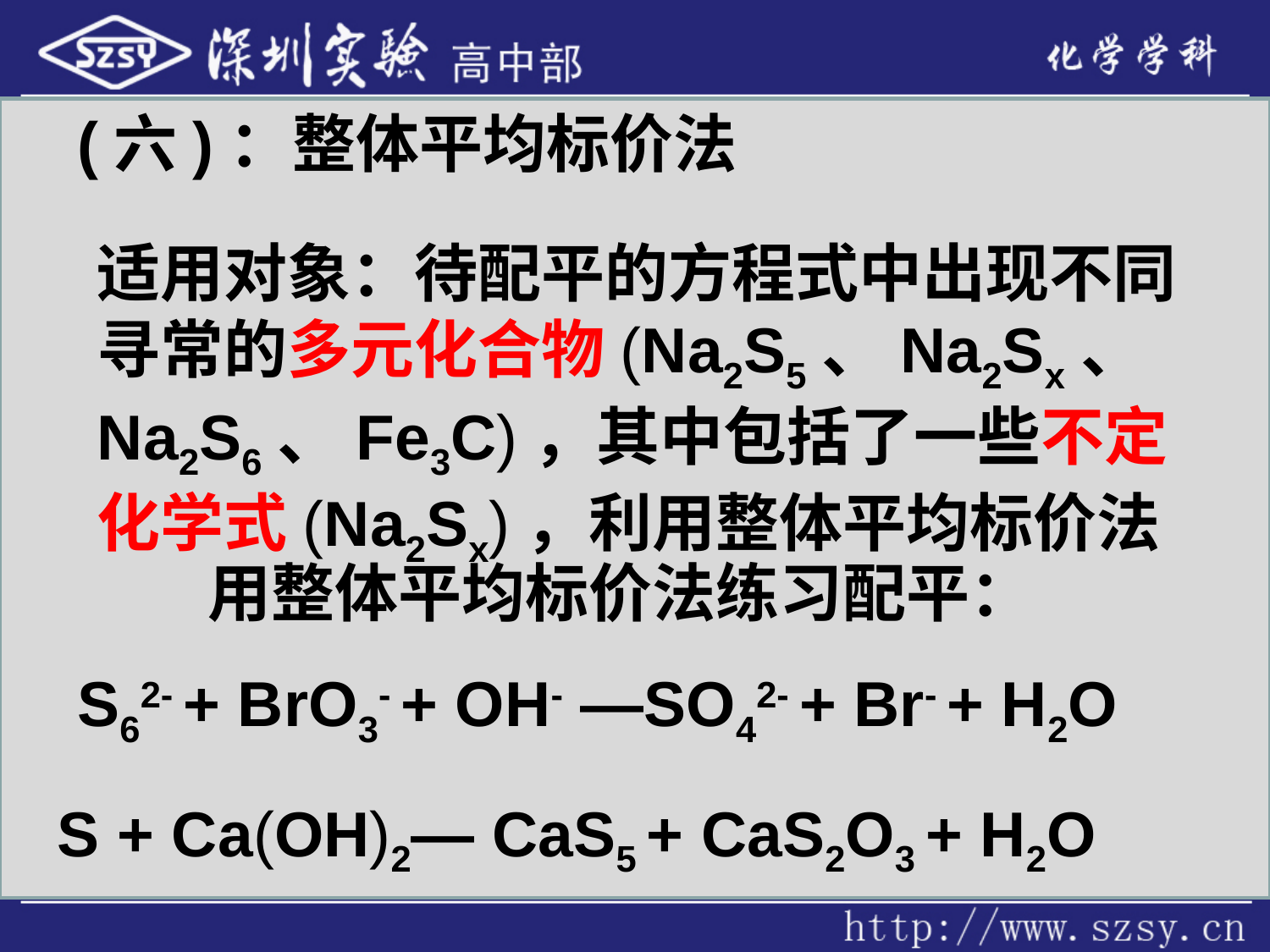

(六)：整体平均标价法

适用对象：待配平的方程式中出现不同寻常的多元化合物(Na2S5、Na2Sx、Na2S6、Fe3C)，其中包括了一些不定化学式(Na2Sx)，利用整体平均标价法
用整体平均标价法练习配平：
S62- + BrO3- + OH- —SO42- + Br- + H2O
S + Ca(OH)2— CaS5 + CaS2O3 + H2O